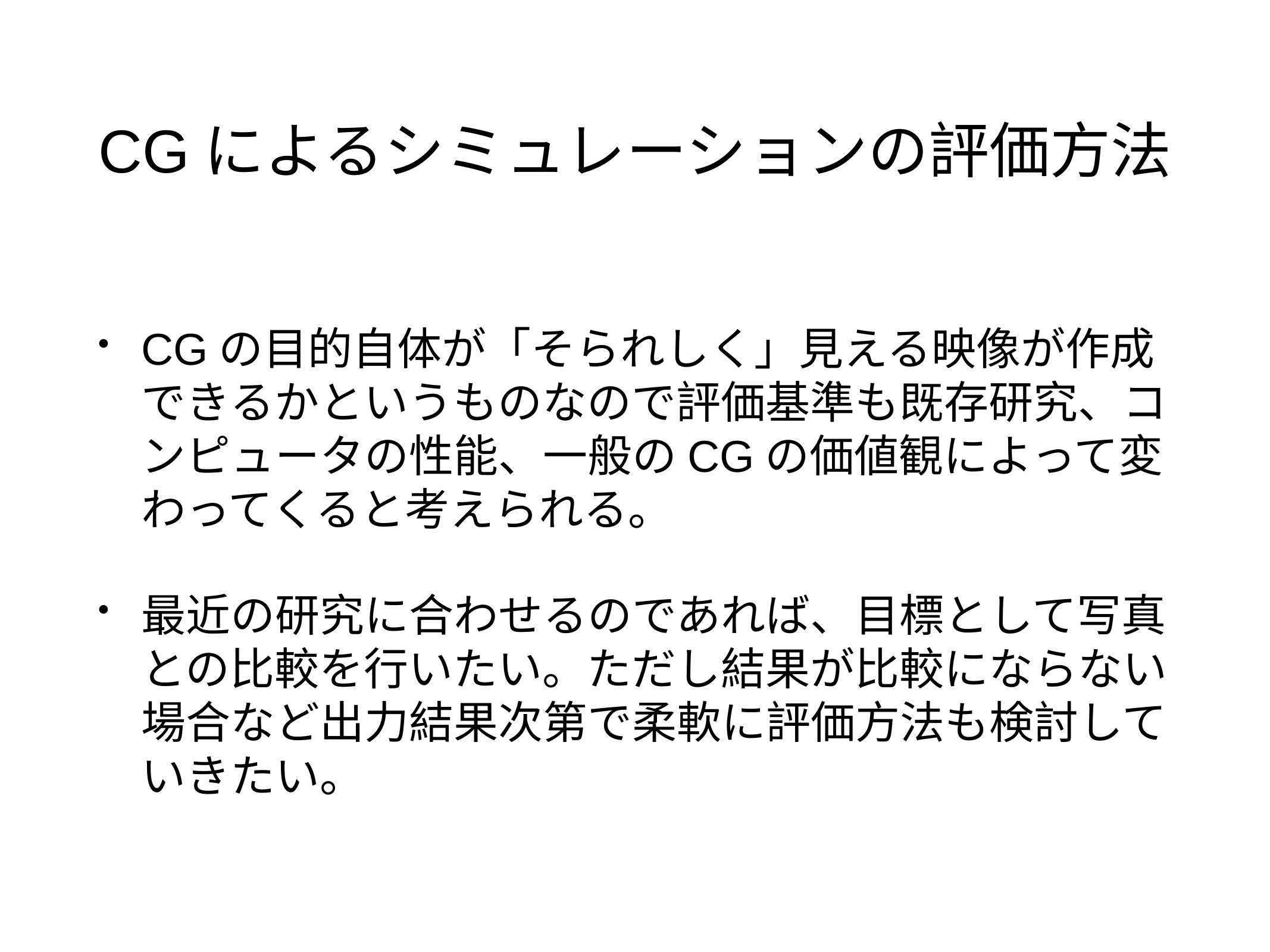

# CGによるシミュレーションの評価方法
CGの目的自体が「そられしく」見える映像が作成できるかというものなので評価基準も既存研究、コンピュータの性能、一般のCGの価値観によって変わってくると考えられる。
最近の研究に合わせるのであれば、目標として写真との比較を行いたい。ただし結果が比較にならない場合など出力結果次第で柔軟に評価方法も検討していきたい。